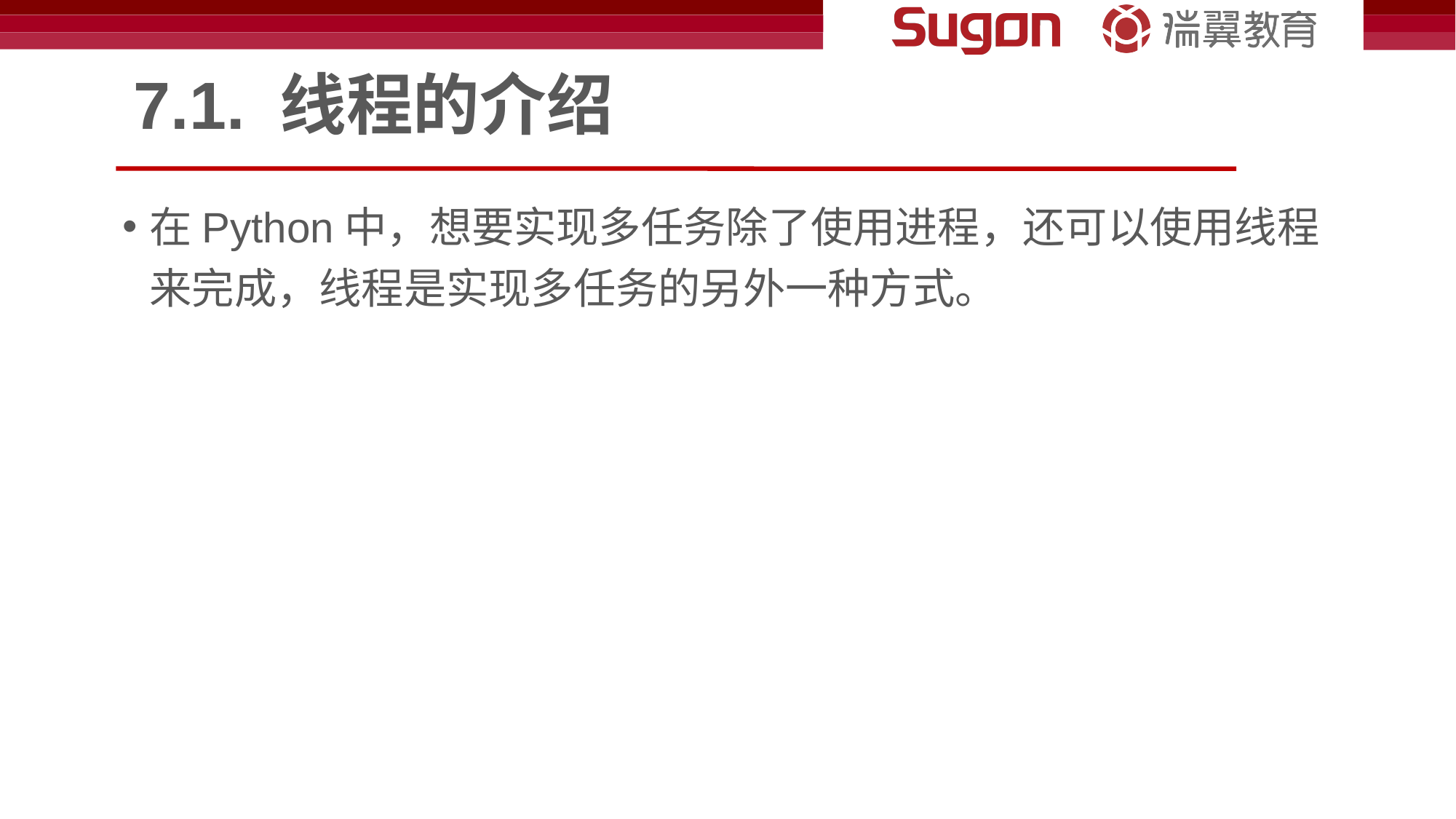

# 7.1. 线程的介绍
在Python中，想要实现多任务除了使用进程，还可以使用线程来完成，线程是实现多任务的另外一种方式。